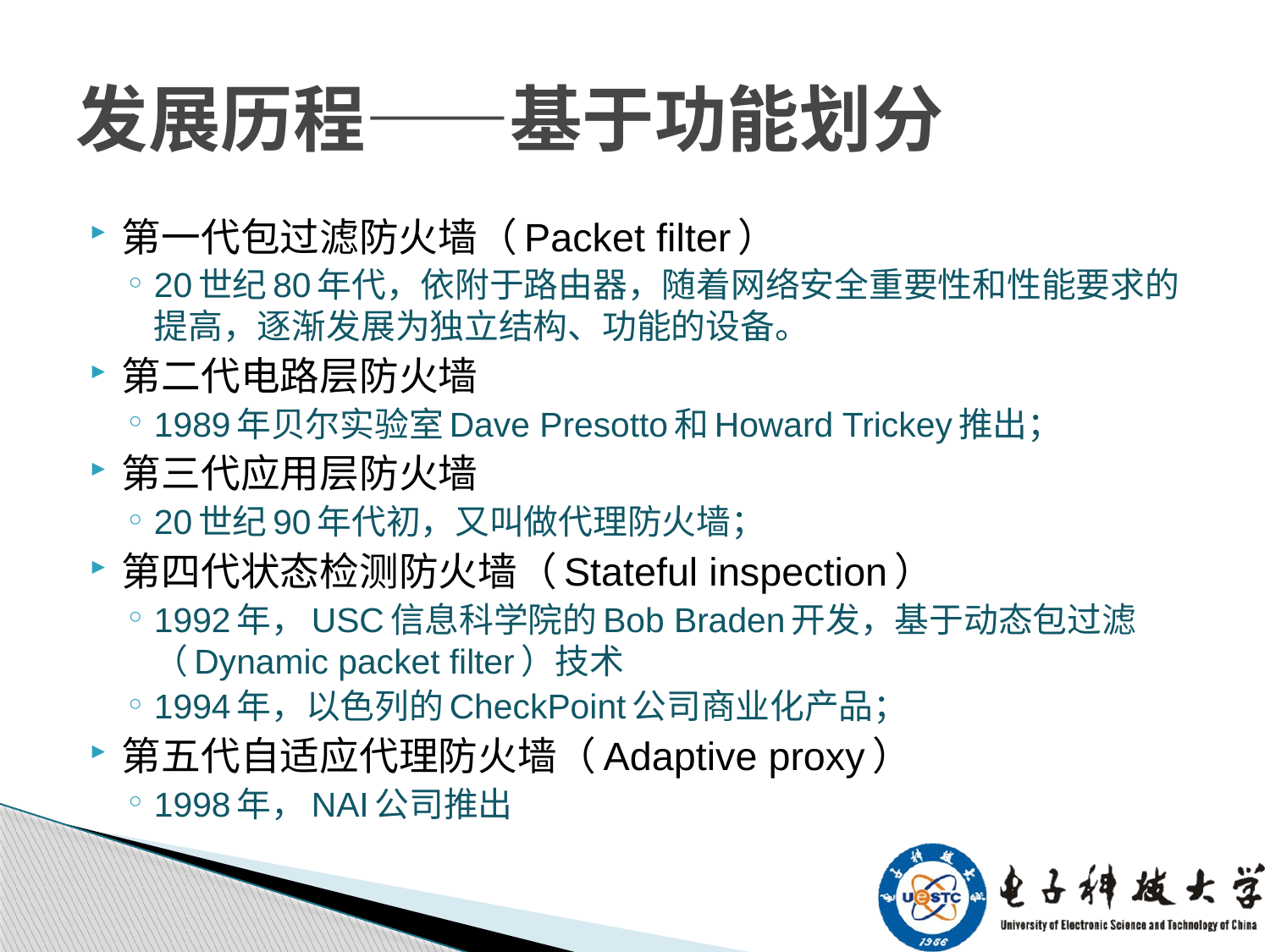

# 发展历程——基于功能划分
第一代包过滤防火墙（Packet filter）
20世纪80年代，依附于路由器，随着网络安全重要性和性能要求的提高，逐渐发展为独立结构、功能的设备。
第二代电路层防火墙
1989年贝尔实验室Dave Presotto和Howard Trickey推出；
第三代应用层防火墙
20世纪90年代初，又叫做代理防火墙；
第四代状态检测防火墙（Stateful inspection）
1992年，USC信息科学院的Bob Braden开发，基于动态包过滤（Dynamic packet filter）技术
1994年，以色列的CheckPoint公司商业化产品；
第五代自适应代理防火墙（Adaptive proxy）
1998年，NAI公司推出
19